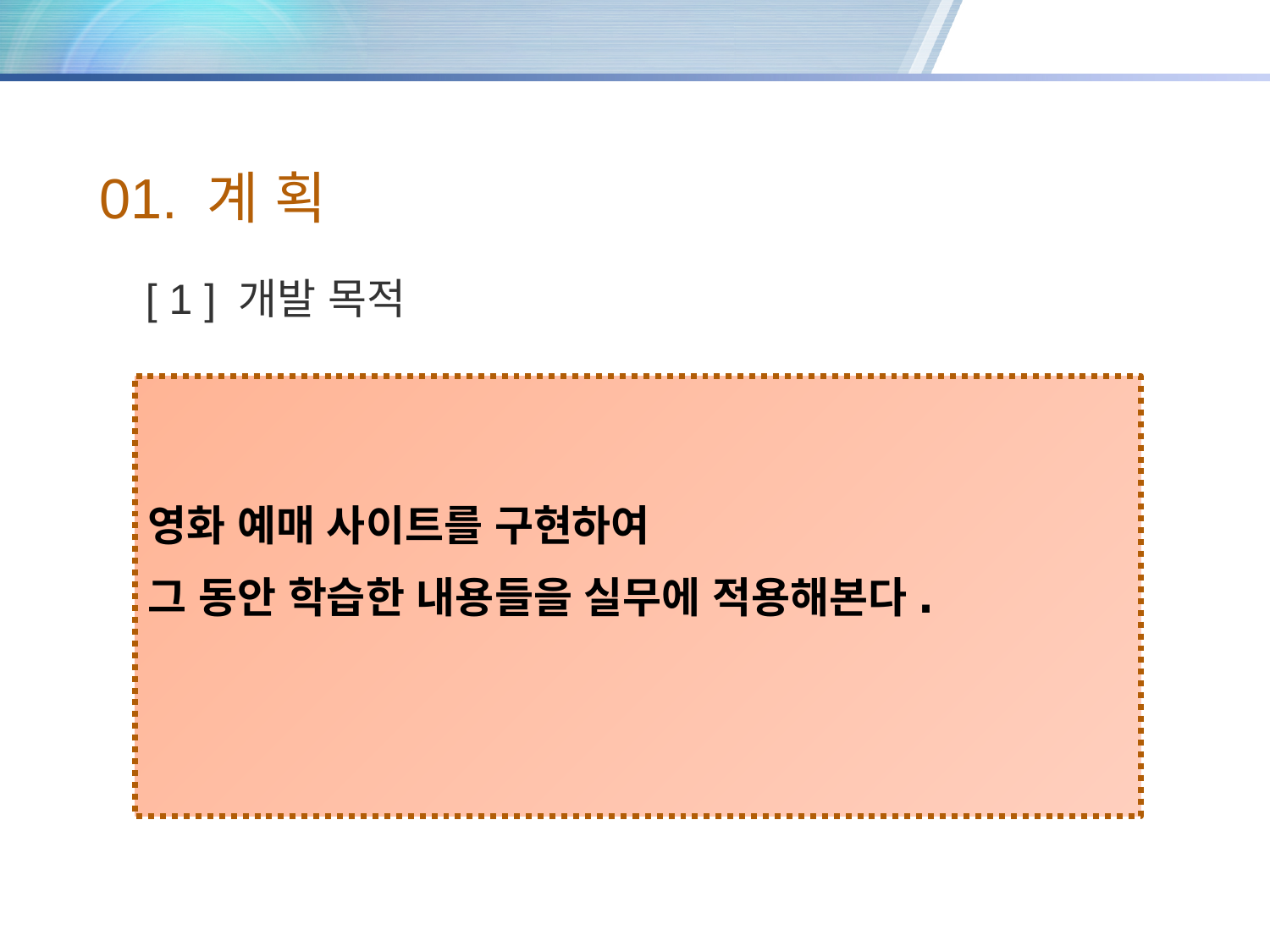

01. 계 획
[ 1 ] 개발 목적
영화 예매 사이트를 구현하여
그 동안 학습한 내용들을 실무에 적용해본다.